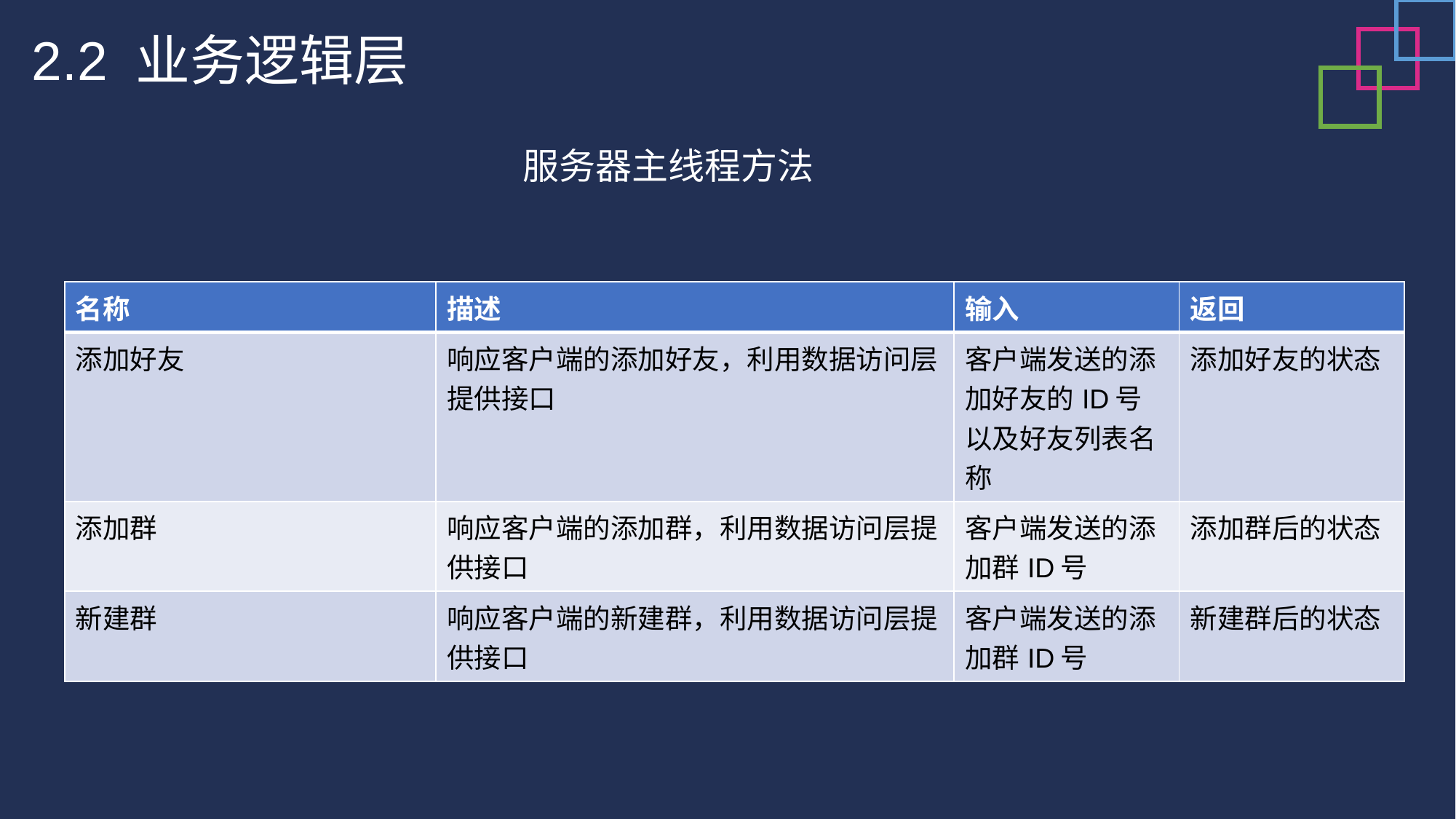

2.2 业务逻辑层
服务器主线程方法
| 名称 | 描述 | 输入 | 返回 |
| --- | --- | --- | --- |
| 添加好友 | 响应客户端的添加好友，利用数据访问层提供接口 | 客户端发送的添加好友的ID号以及好友列表名称 | 添加好友的状态 |
| 添加群 | 响应客户端的添加群，利用数据访问层提供接口 | 客户端发送的添加群ID号 | 添加群后的状态 |
| 新建群 | 响应客户端的新建群，利用数据访问层提供接口 | 客户端发送的添加群ID号 | 新建群后的状态 |